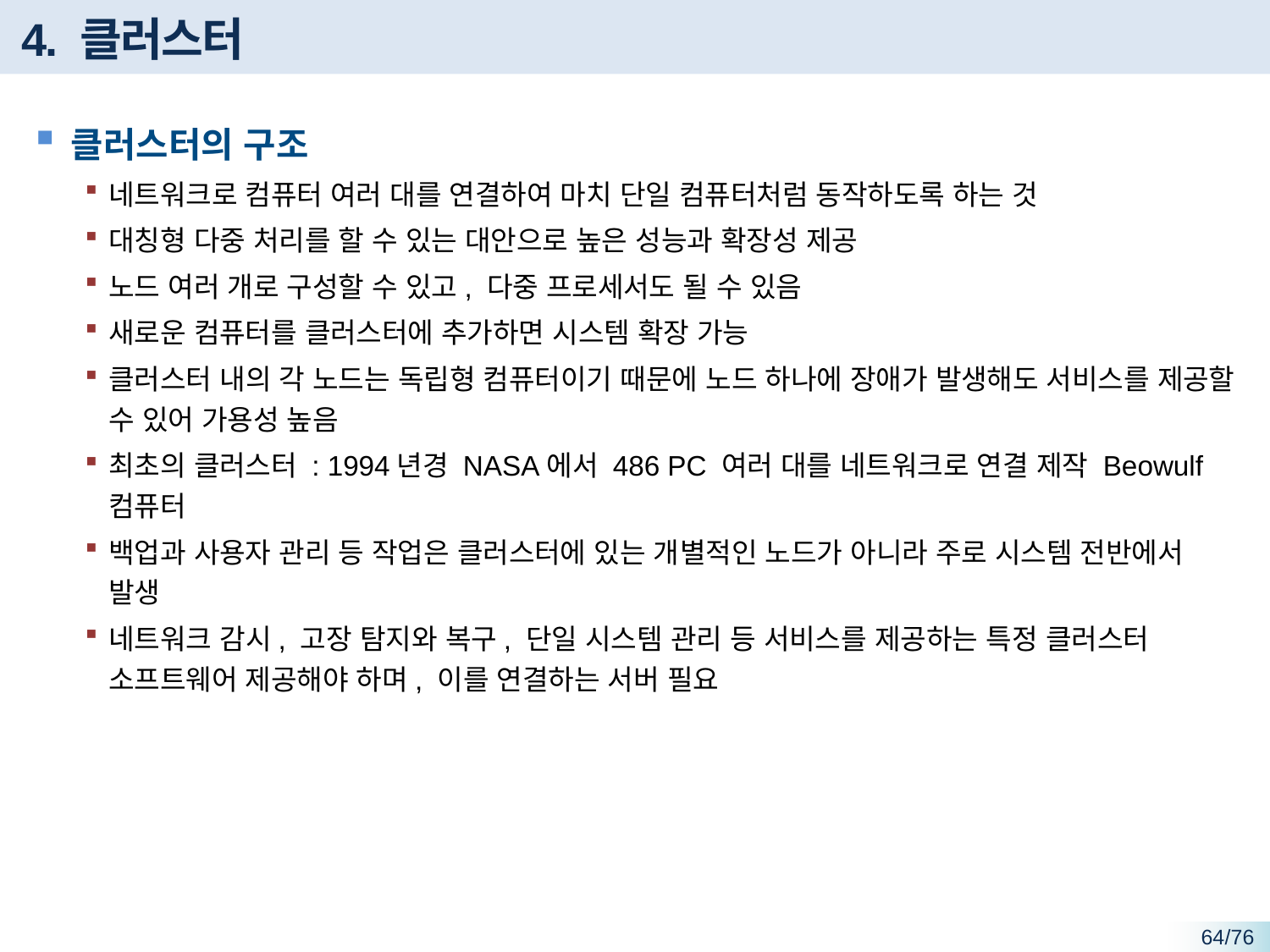

# 4. 클러스터
클러스터의 구조
네트워크로 컴퓨터 여러 대를 연결하여 마치 단일 컴퓨터처럼 동작하도록 하는 것
대칭형 다중 처리를 할 수 있는 대안으로 높은 성능과 확장성 제공
노드 여러 개로 구성할 수 있고, 다중 프로세서도 될 수 있음
새로운 컴퓨터를 클러스터에 추가하면 시스템 확장 가능
클러스터 내의 각 노드는 독립형 컴퓨터이기 때문에 노드 하나에 장애가 발생해도 서비스를 제공할 수 있어 가용성 높음
최초의 클러스터 : 1994년경 NASA에서 486 PC 여러 대를 네트워크로 연결 제작 Beowulf 컴퓨터
백업과 사용자 관리 등 작업은 클러스터에 있는 개별적인 노드가 아니라 주로 시스템 전반에서 발생
네트워크 감시, 고장 탐지와 복구, 단일 시스템 관리 등 서비스를 제공하는 특정 클러스터 소프트웨어 제공해야 하며, 이를 연결하는 서버 필요